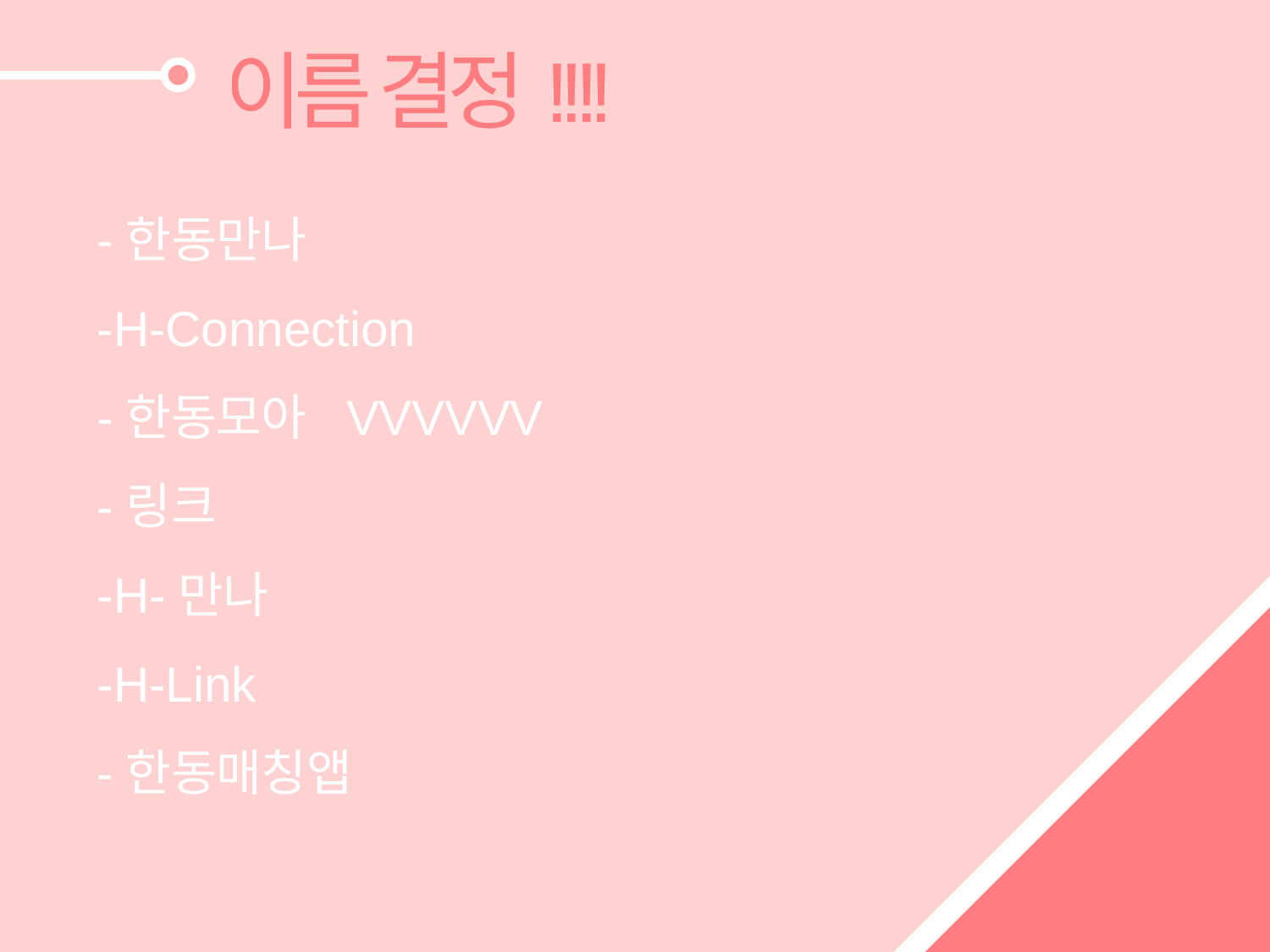

이름 결정!!!!
-한동만나
-H-Connection
-한동모아  VVVVVV
-링크
-H-만나
-H-Link
-한동매칭앱